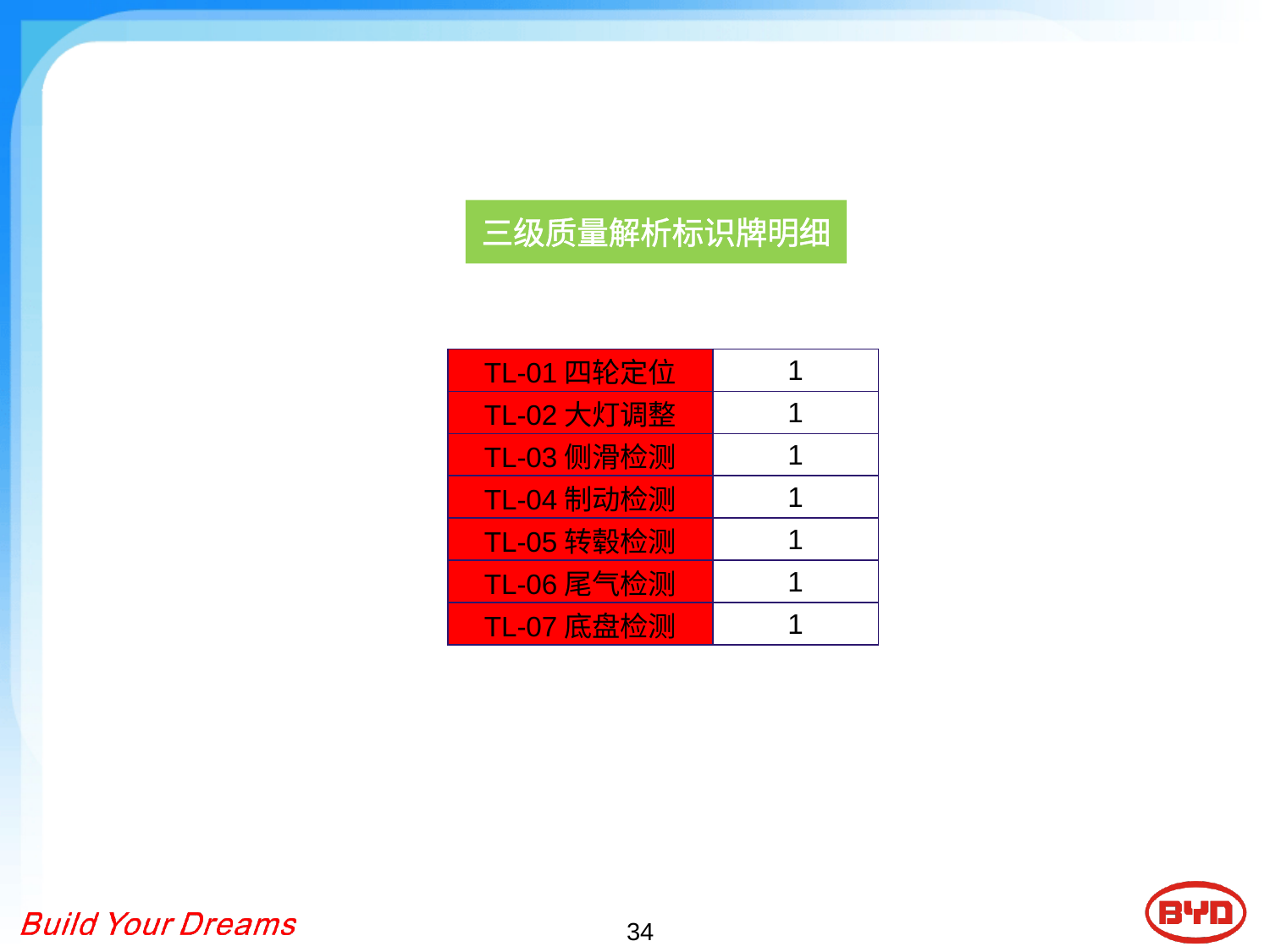

三级质量解析标识牌明细
| TL-01四轮定位 | 1 |
| --- | --- |
| TL-02大灯调整 | 1 |
| TL-03侧滑检测 | 1 |
| TL-04制动检测 | 1 |
| TL-05转毂检测 | 1 |
| TL-06尾气检测 | 1 |
| TL-07底盘检测 | 1 |
34